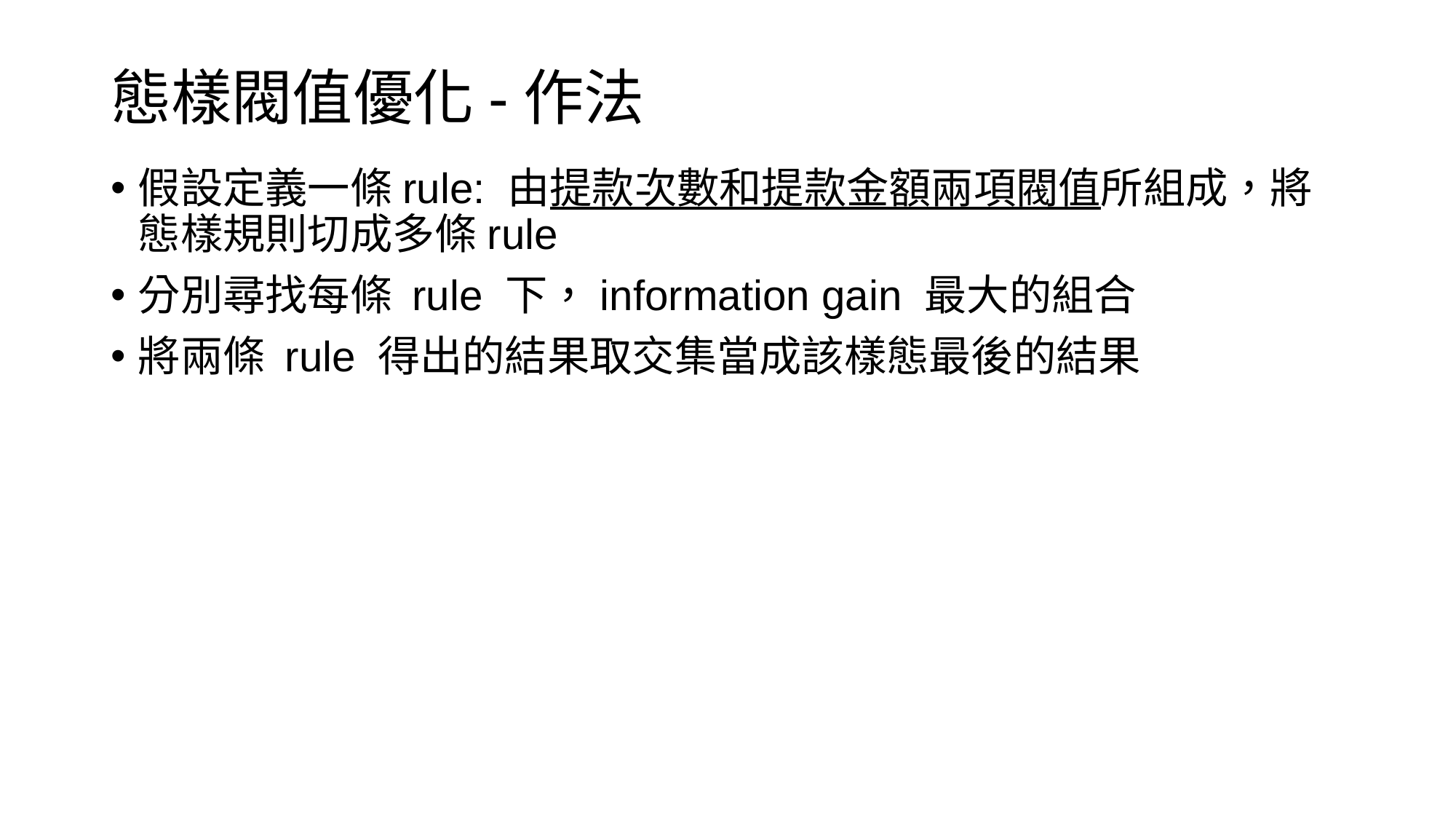

# 態樣閥值優化-作法
假設定義一條rule: 由提款次數和提款金額兩項閥值所組成，將態樣規則切成多條rule
分別尋找每條 rule 下，information gain 最大的組合
將兩條 rule 得出的結果取交集當成該樣態最後的結果